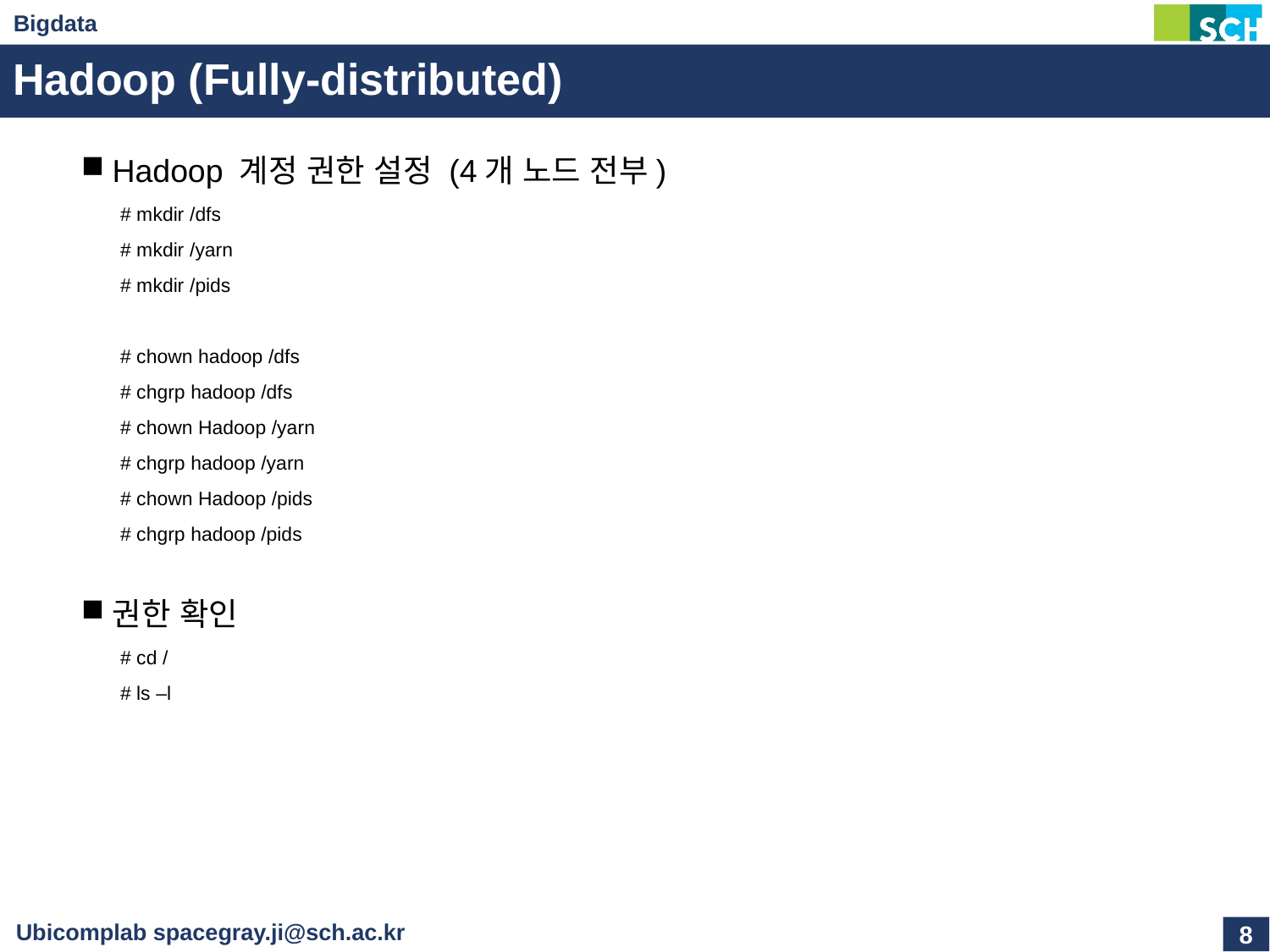

# Hadoop (Fully-distributed)
Hadoop 계정 권한 설정 (4개 노드 전부)
# mkdir /dfs
# mkdir /yarn
# mkdir /pids

# chown hadoop /dfs
# chgrp hadoop /dfs
# chown Hadoop /yarn
# chgrp hadoop /yarn
# chown Hadoop /pids
# chgrp hadoop /pids

권한 확인
# cd /
# ls –l

8